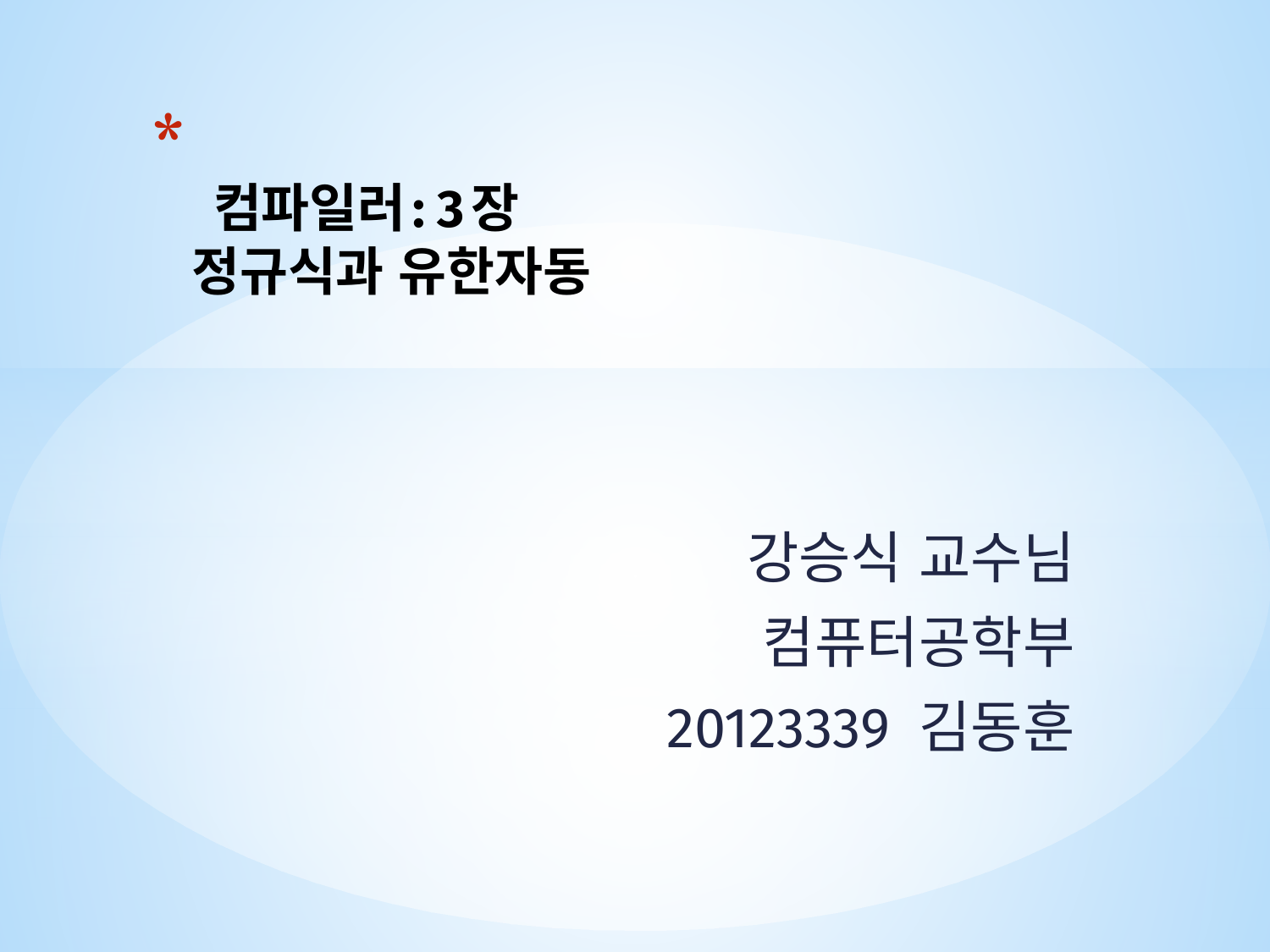

# 컴파일러: 3장 정규식과 유한자동
강승식 교수님
컴퓨터공학부
20123339 김동훈